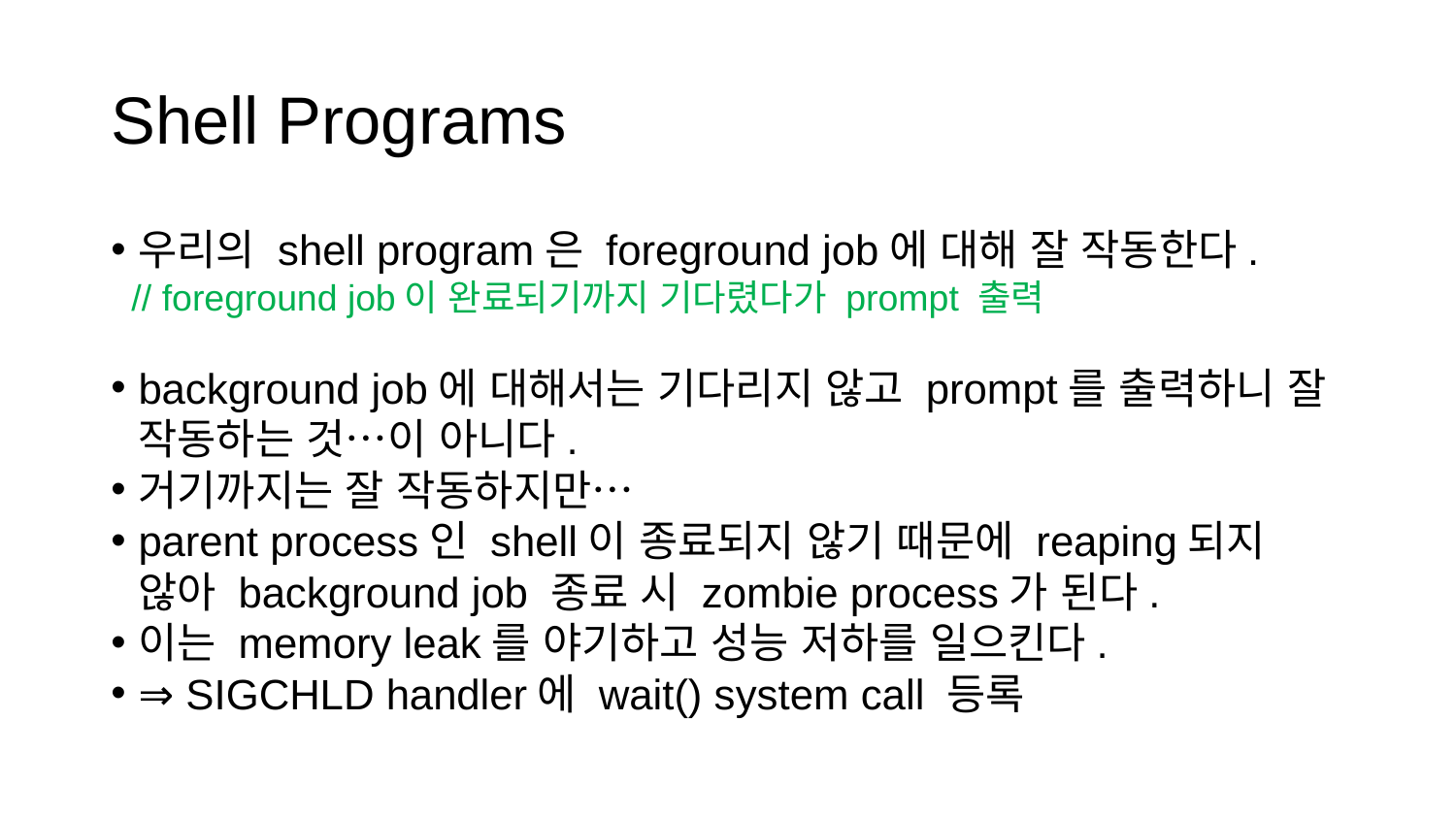

Shell Programs
우리의 shell program은 foreground job에 대해 잘 작동한다.
  // foreground job이 완료되기까지 기다렸다가 prompt 출력

background job에 대해서는 기다리지 않고 prompt를 출력하니 잘 작동하는 것…이 아니다.
거기까지는 잘 작동하지만…
parent process인 shell이 종료되지 않기 때문에 reaping되지 않아 background job 종료 시 zombie process가 된다.
이는 memory leak를 야기하고 성능 저하를 일으킨다.
⇒ SIGCHLD handler에 wait() system call 등록